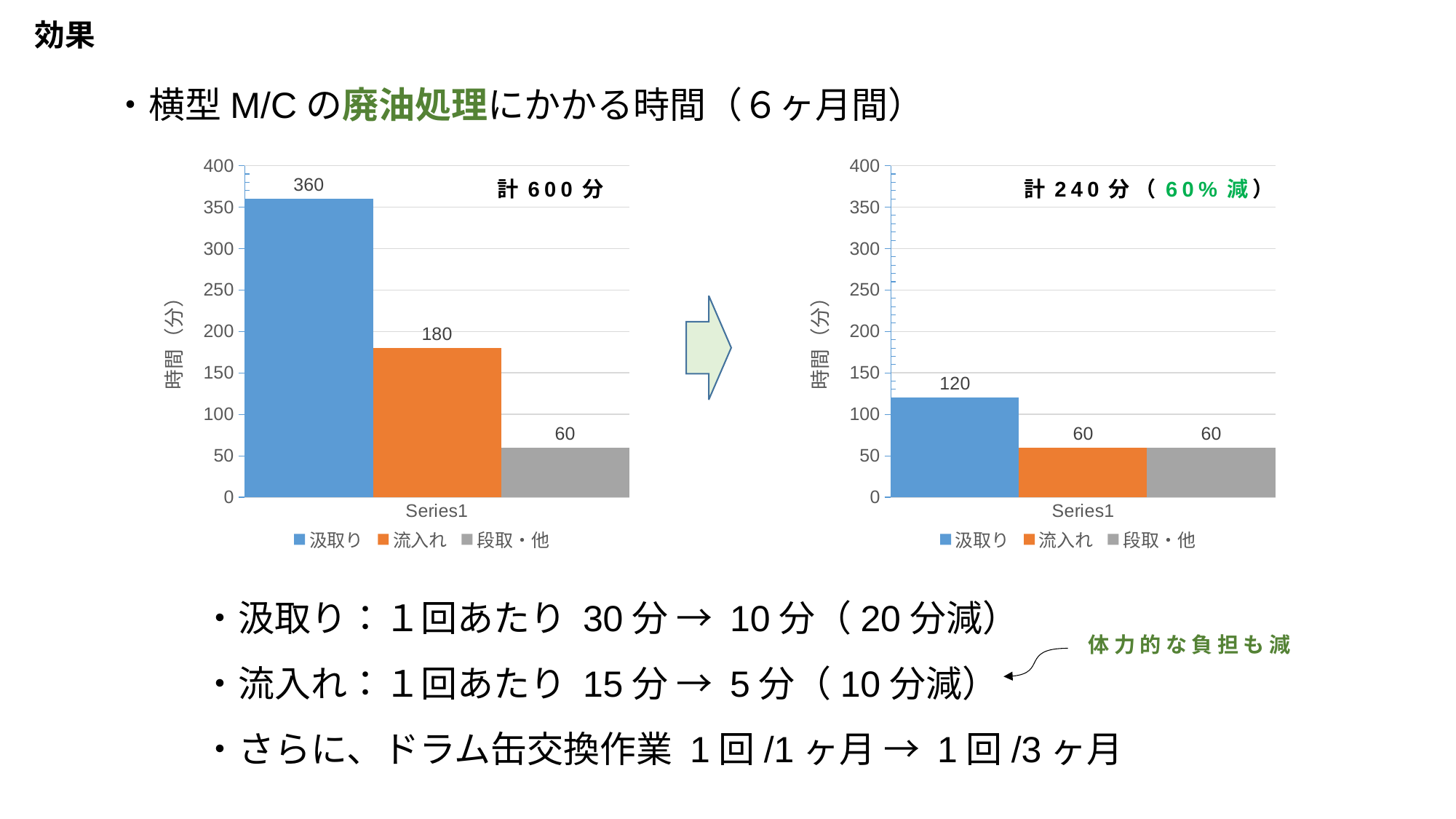

効果
・横型M/Cの廃油処理にかかる時間（６ヶ月間）

### Chart

| Category | 汲取り | 流入れ | 段取・他 |
|---|---|---|---|
|  | 120.0 | 60.0 | 60.0 |

### Chart

| Category | 汲取り | 流入れ | 段取・他 |
|---|---|---|---|
|  | 360.0 | 180.0 | 60.0 |
計240分（60%減）
計600分

・汲取り：１回あたり 30分 → 10分（20分減）
・流入れ：１回あたり 15分 → 5分（10分減）
・さらに、ドラム缶交換作業 1回/1ヶ月 → 1回/3ヶ月
体力的な負担も減